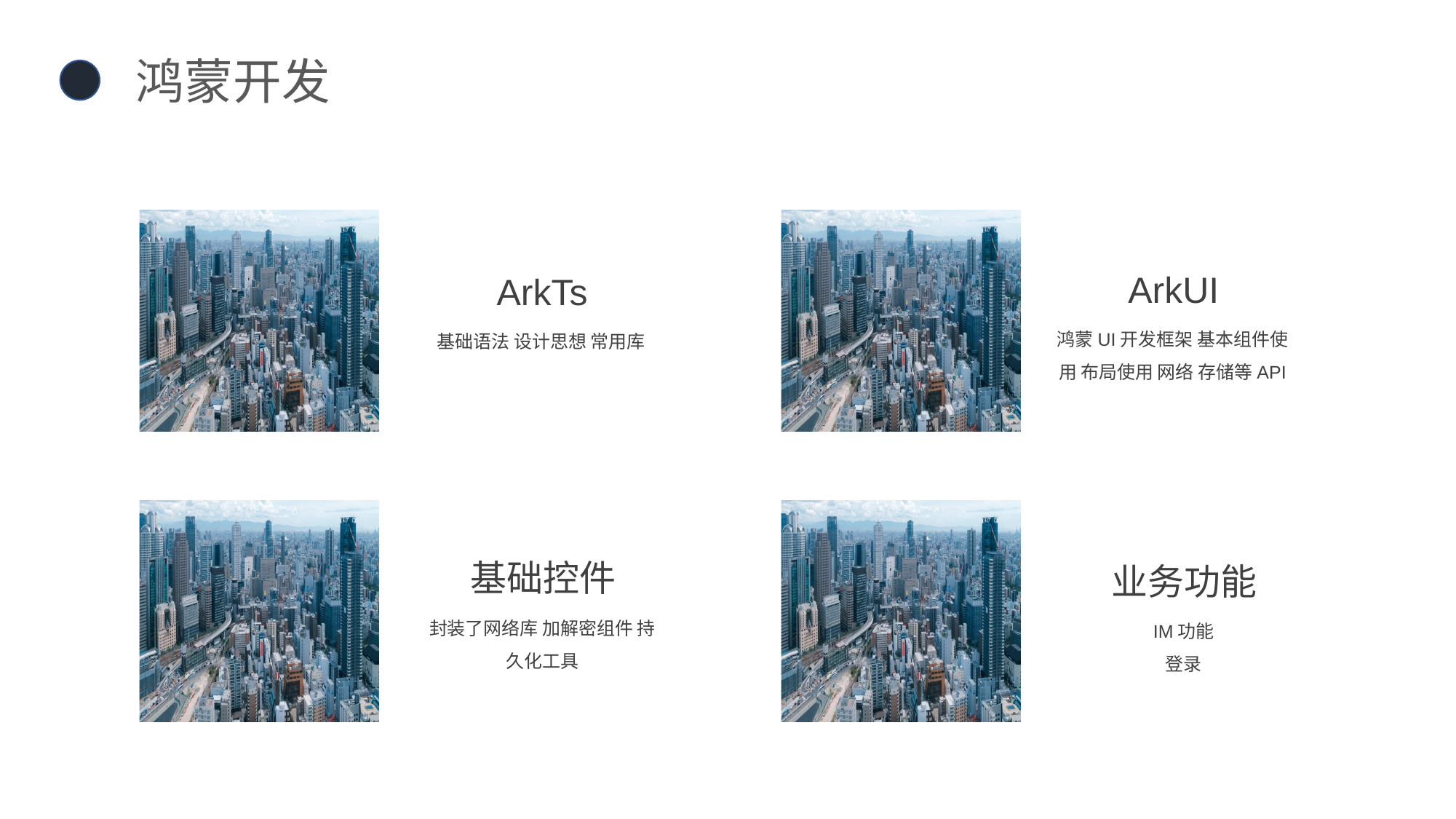

鸿蒙开发

ArkUI
ArkTs
鸿蒙UI开发框架 基本组件使用 布局使用 网络 存储等API
基础语法 设计思想 常用库
基础控件
业务功能
封装了网络库 加解密组件 持久化工具
IM功能
登录